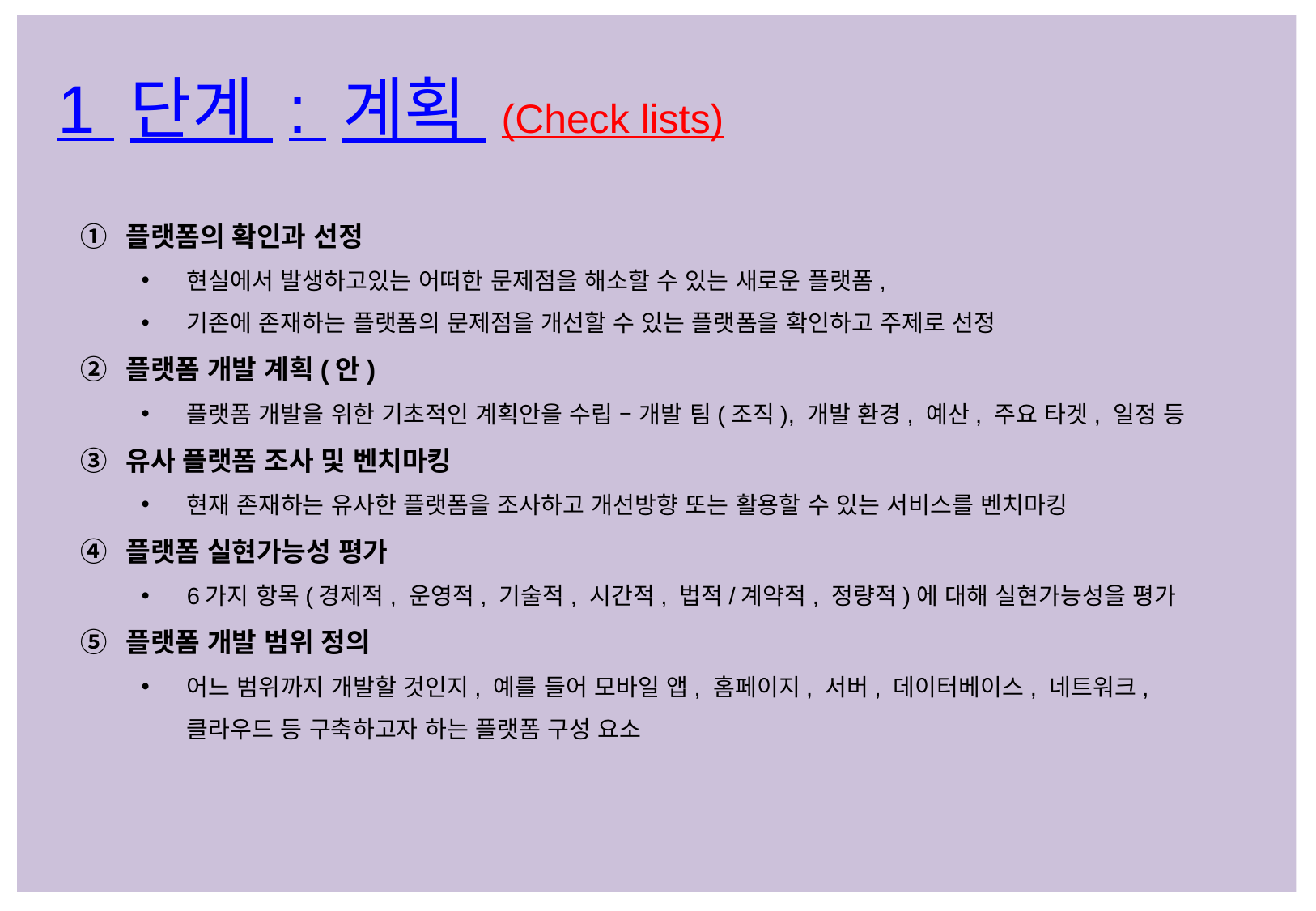

1 단계 : 계획 (Check lists)
플랫폼의 확인과 선정
현실에서 발생하고있는 어떠한 문제점을 해소할 수 있는 새로운 플랫폼,
기존에 존재하는 플랫폼의 문제점을 개선할 수 있는 플랫폼을 확인하고 주제로 선정
플랫폼 개발 계획(안)
플랫폼 개발을 위한 기초적인 계획안을 수립 – 개발 팀(조직), 개발 환경, 예산, 주요 타겟, 일정 등
유사 플랫폼 조사 및 벤치마킹
현재 존재하는 유사한 플랫폼을 조사하고 개선방향 또는 활용할 수 있는 서비스를 벤치마킹
플랫폼 실현가능성 평가
6가지 항목(경제적, 운영적, 기술적, 시간적, 법적/계약적, 정량적)에 대해 실현가능성을 평가
플랫폼 개발 범위 정의
어느 범위까지 개발할 것인지, 예를 들어 모바일 앱, 홈페이지, 서버, 데이터베이스, 네트워크, 클라우드 등 구축하고자 하는 플랫폼 구성 요소